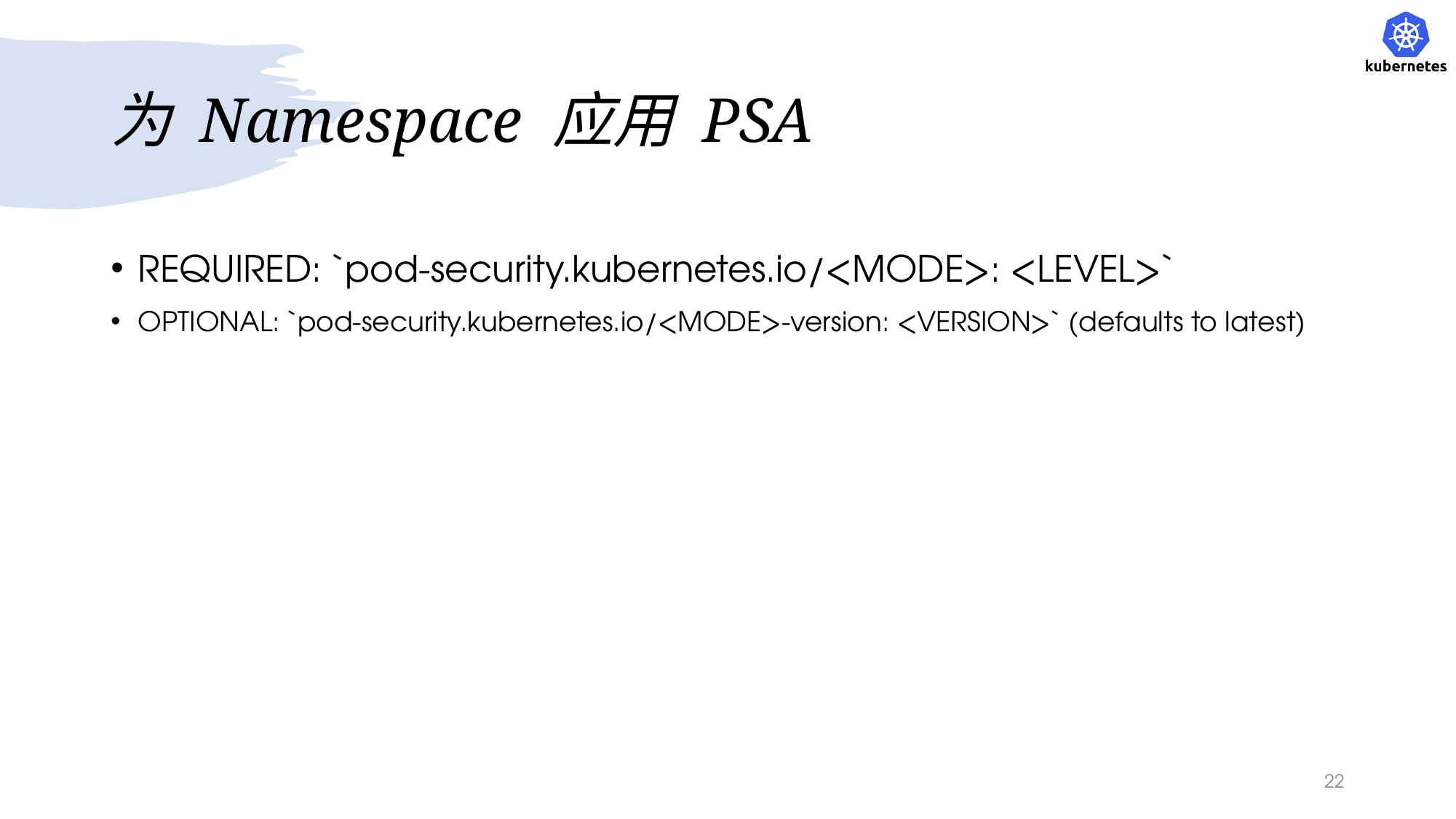

# 为 Namespace 应用 PSA
REQUIRED: `pod-security.kubernetes.io/<MODE>: <LEVEL>`
OPTIONAL: `pod-security.kubernetes.io/<MODE>-version: <VERSION>` (defaults to latest)
22